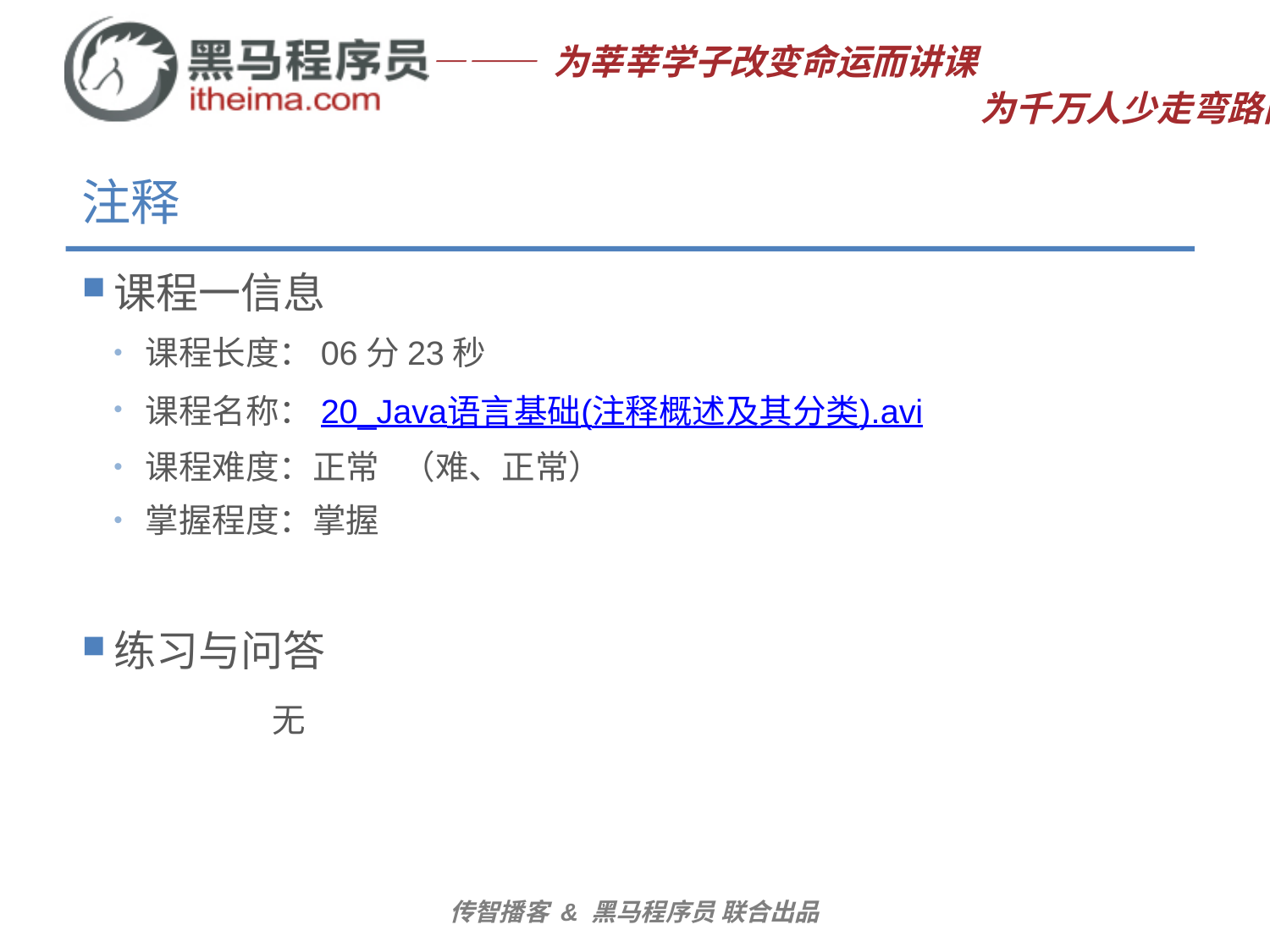

# 注释
课程一信息
课程长度：06分23秒
课程名称：20_Java语言基础(注释概述及其分类).avi
课程难度：正常   （难、正常）
掌握程度：掌握

练习与问答
	无